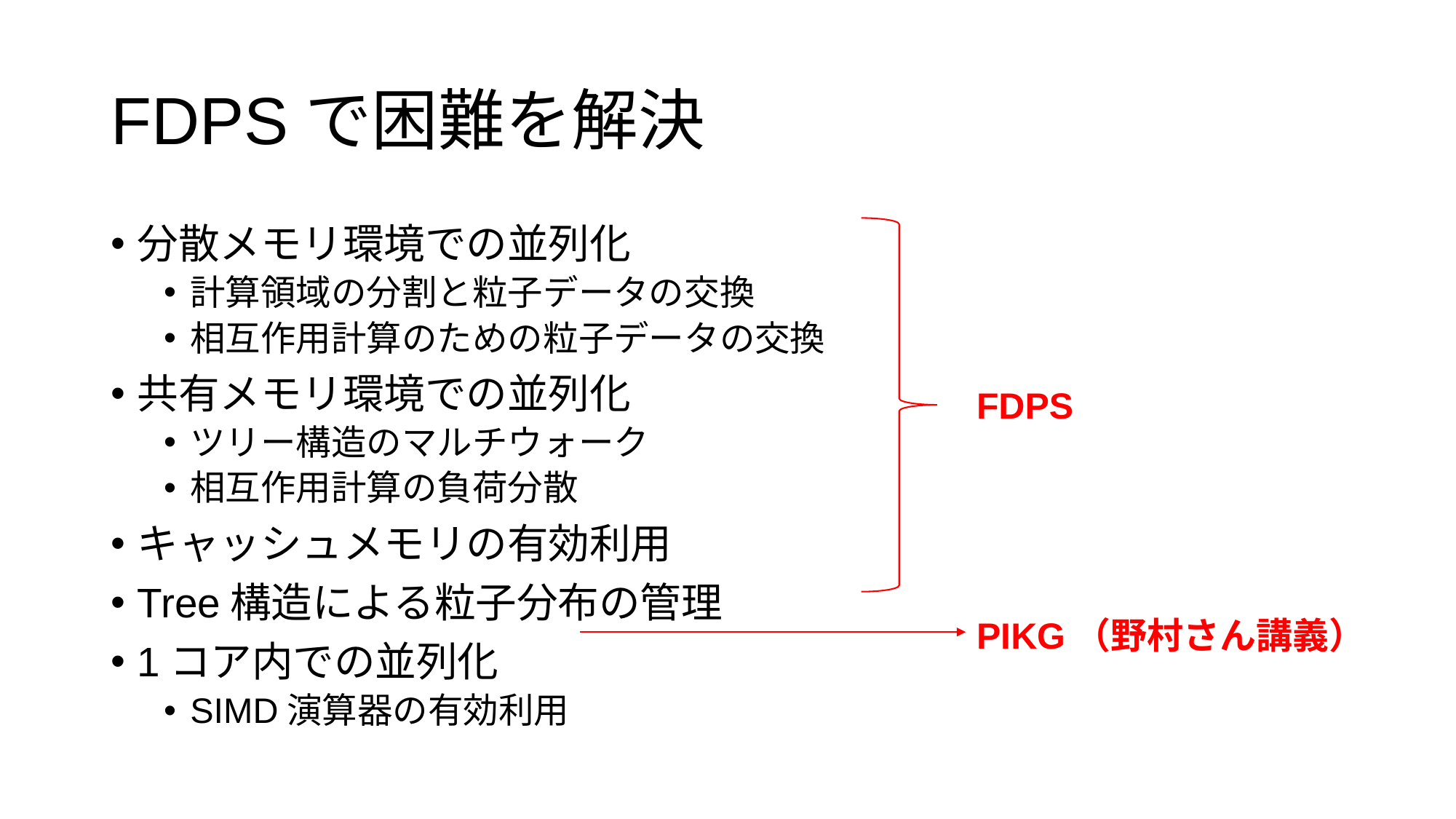

# FDPSで困難を解決

分散メモリ環境での並列化
計算領域の分割と粒子データの交換
相互作用計算のための粒子データの交換
共有メモリ環境での並列化
ツリー構造のマルチウォーク
相互作用計算の負荷分散
キャッシュメモリの有効利用
Tree構造による粒子分布の管理
1コア内での並列化
SIMD演算器の有効利用
FDPS
PIKG（野村さん講義）